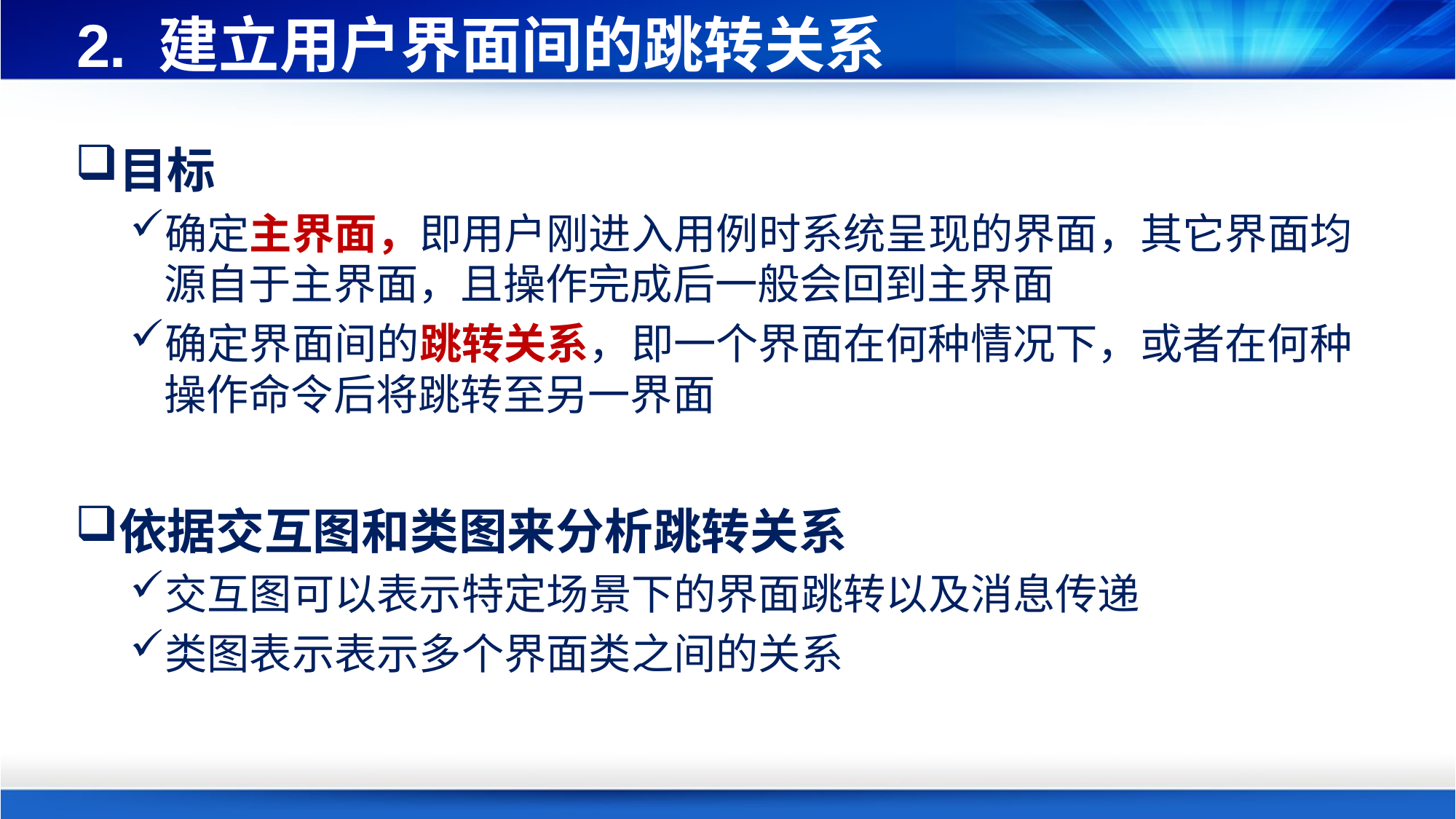

# 2. 建立用户界面间的跳转关系
目标
确定主界面，即用户刚进入用例时系统呈现的界面，其它界面均源自于主界面，且操作完成后一般会回到主界面
确定界面间的跳转关系，即一个界面在何种情况下，或者在何种操作命令后将跳转至另一界面

依据交互图和类图来分析跳转关系
交互图可以表示特定场景下的界面跳转以及消息传递
类图表示表示多个界面类之间的关系